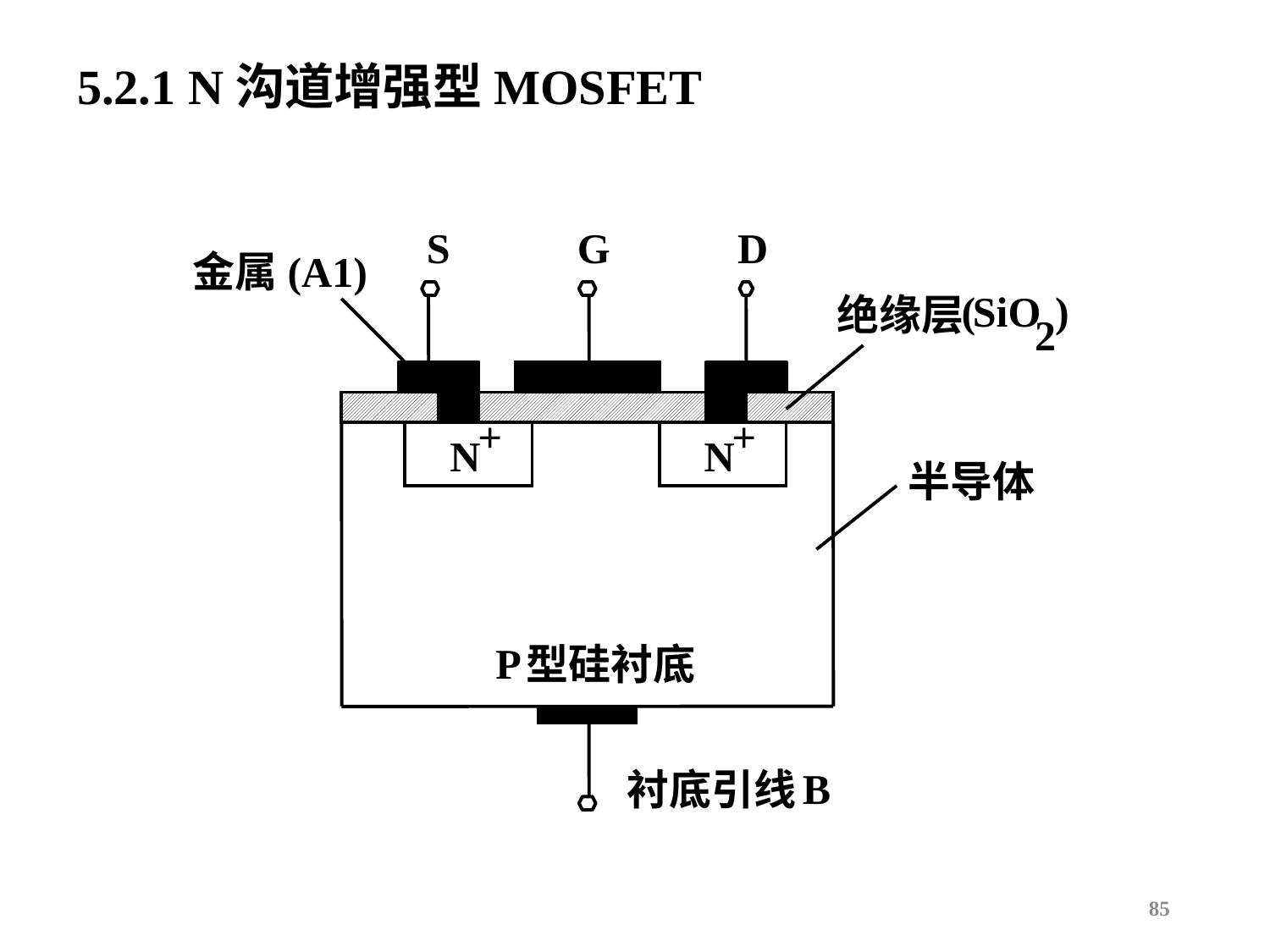

5.2.1 N沟道增强型MOSFET
S
G
D
金属(A1)

(
SiO
)
绝缘层

2

＋
＋

N
N
半导体

P
型硅衬底

B
衬底引线

85